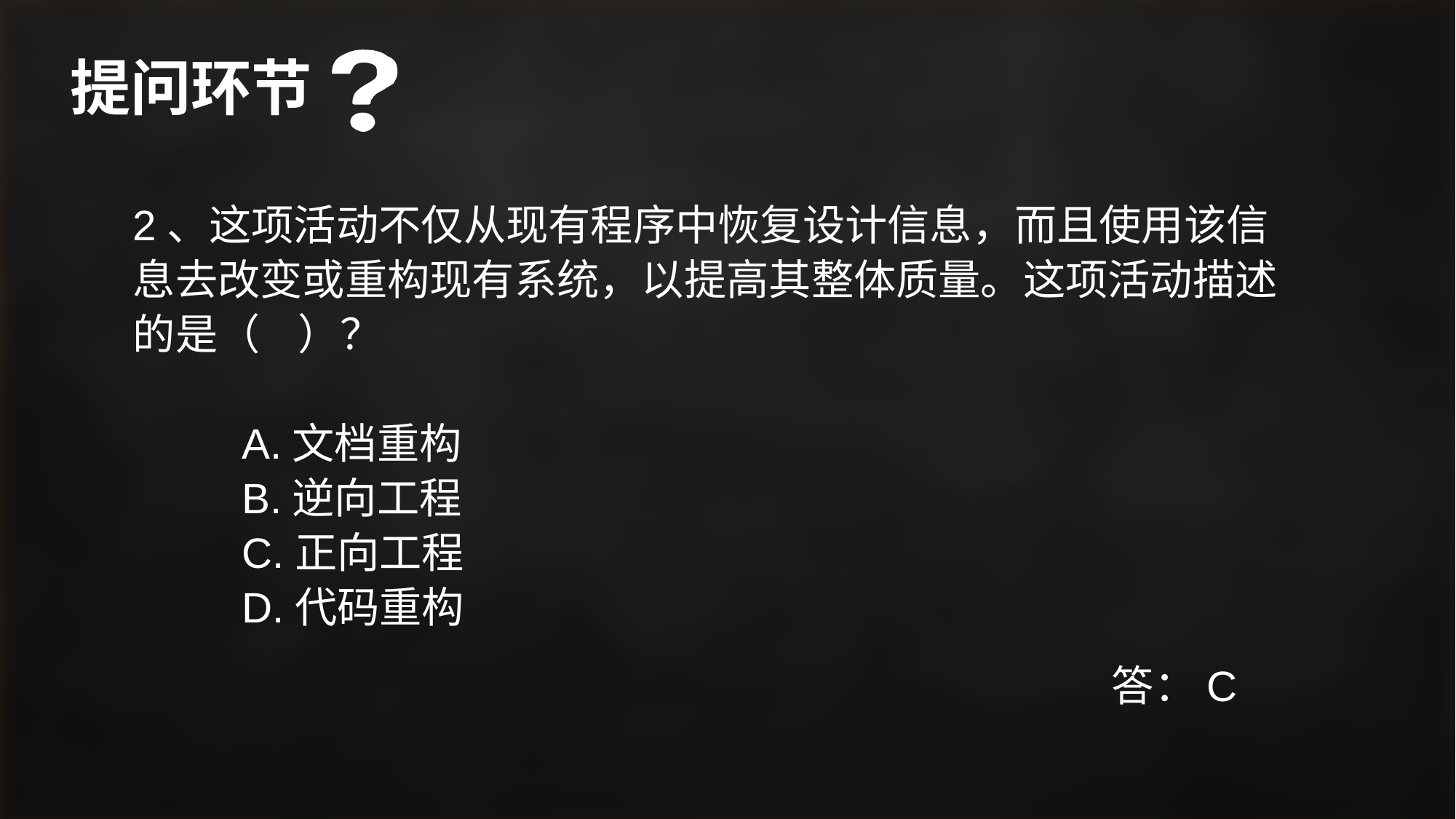

# 提问环节

2、这项活动不仅从现有程序中恢复设计信息，而且使用该信息去改变或重构现有系统，以提高其整体质量。这项活动描述的是（    ）？

	A.文档重构
	B.逆向工程
	C.正向工程
	D.代码重构
答：C